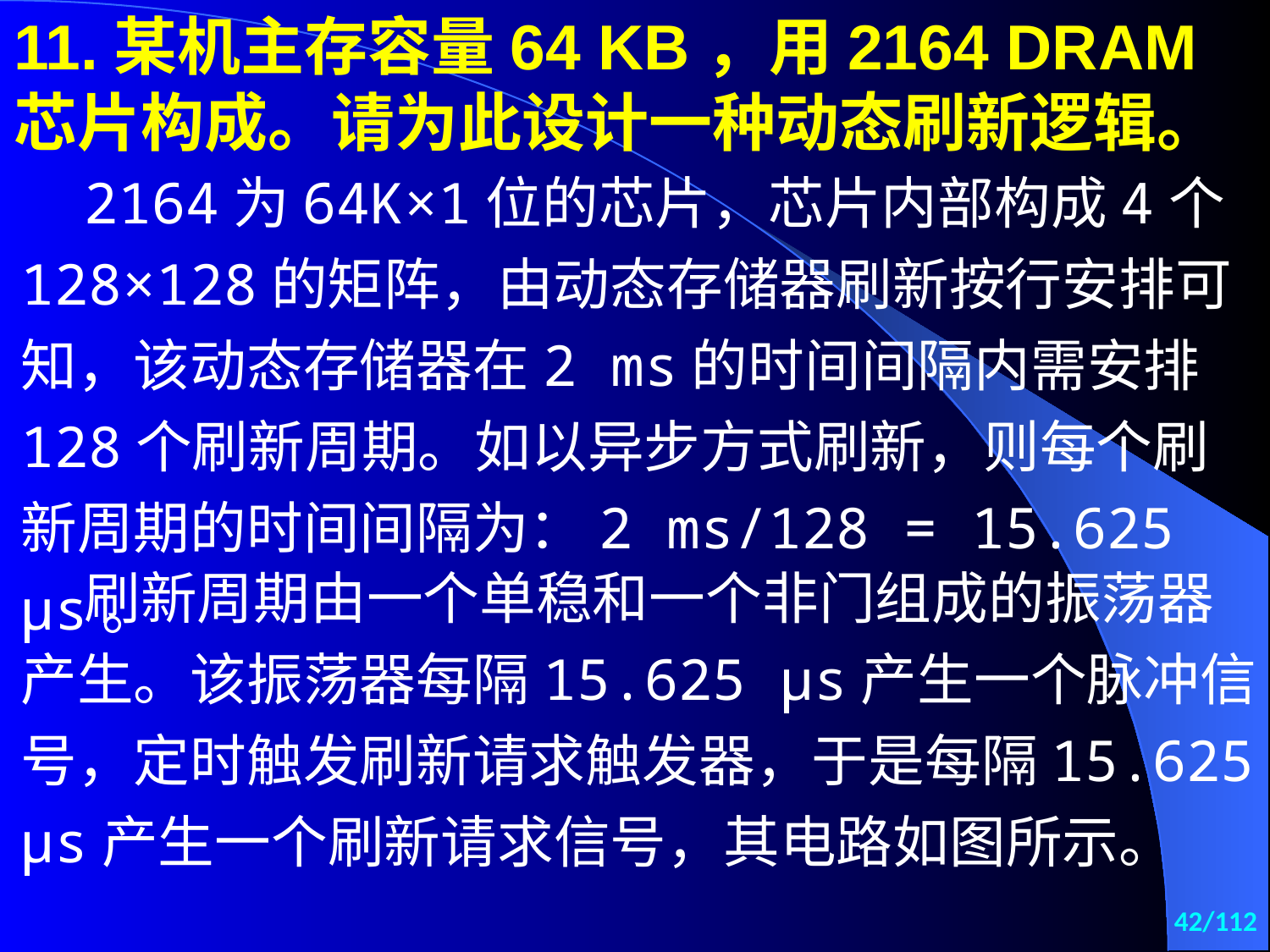

11.某机主存容量64 KB，用2164 DRAM芯片构成。请为此设计一种动态刷新逻辑。
2164为64K×1位的芯片，芯片内部构成4个128×128的矩阵，由动态存储器刷新按行安排可知，该动态存储器在2 ms的时间间隔内需安排128个刷新周期。如以异步方式刷新，则每个刷新周期的时间间隔为：2 ms/128 = 15.625 μs。
刷新周期由一个单稳和一个非门组成的振荡器产生。该振荡器每隔15.625 μs产生一个脉冲信号，定时触发刷新请求触发器，于是每隔15.625 μs产生一个刷新请求信号，其电路如图所示。
42/112